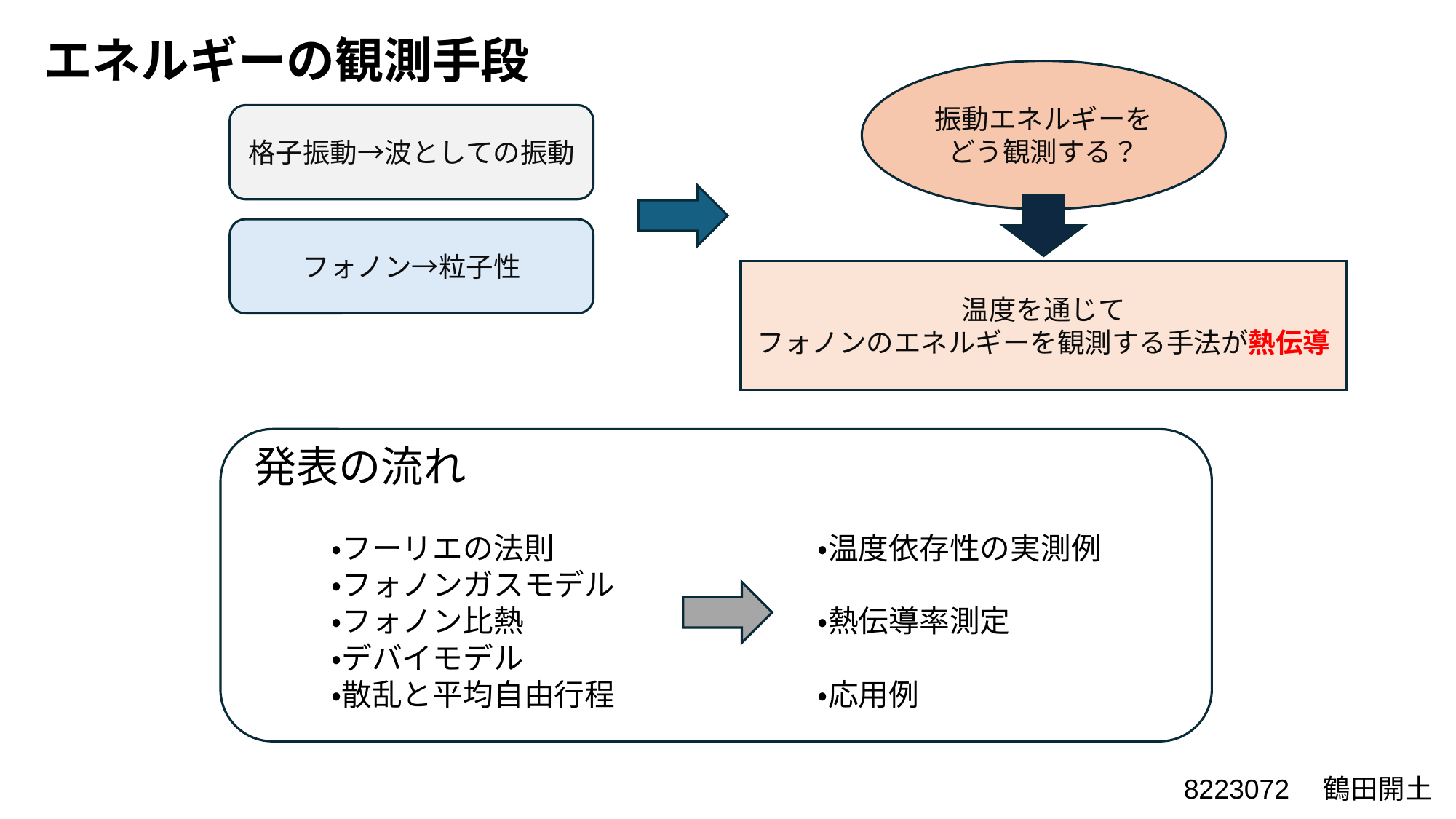

エネルギーの観測手段
振動エネルギーをどう観測する？
格子振動→波としての振動

フォノン→粒子性
温度を通じて
フォノンのエネルギーを観測する手法が熱伝導

発表の流れ
・フーリエの法則
・フォノンガスモデル
・フォノン比熱
・デバイモデル
・散乱と平均自由行程
・温度依存性の実測例

・熱伝導率測定

・応用例

8223072　鶴田開土